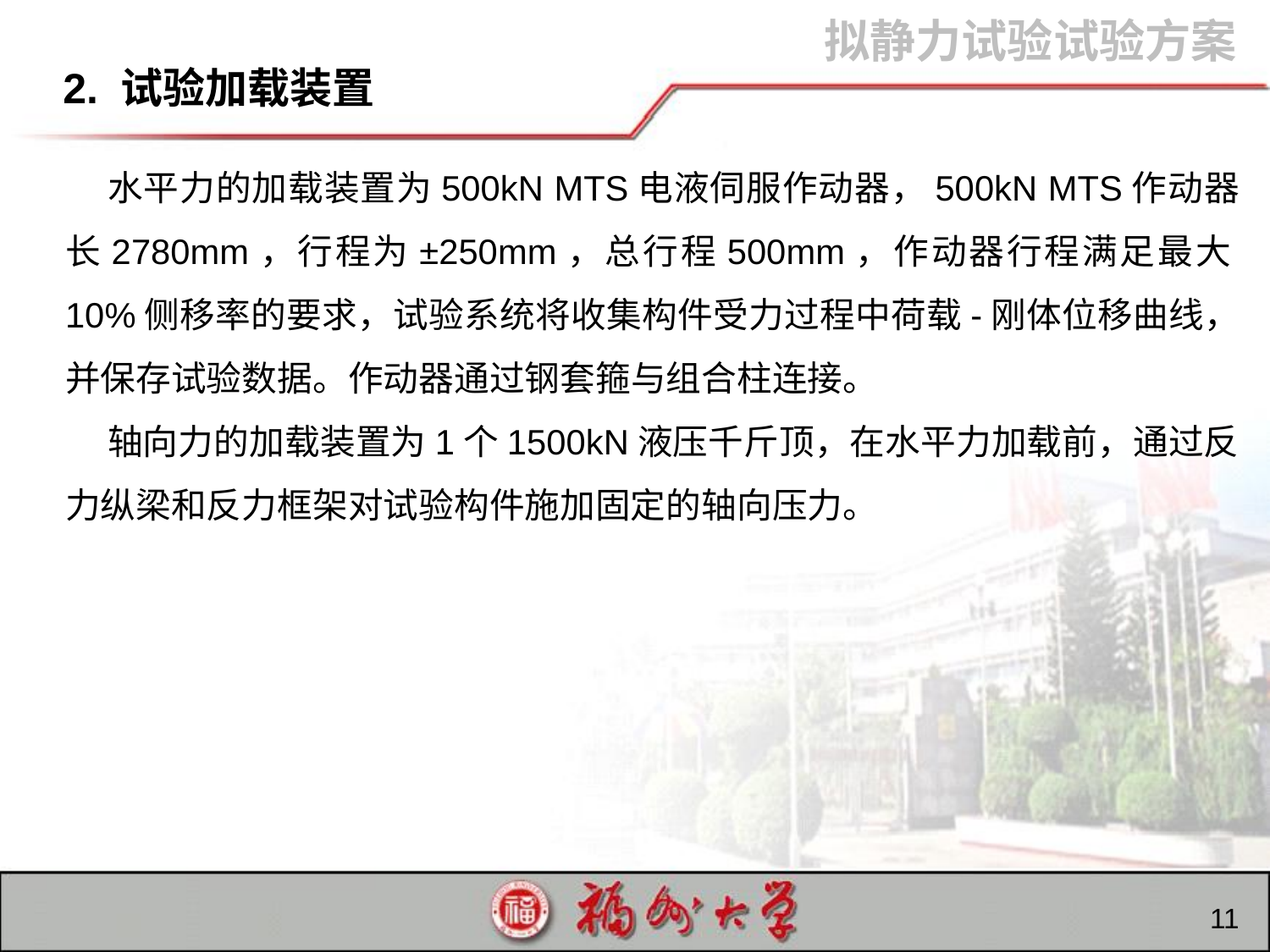

拟静力试验试验方案
2. 试验加载装置
水平力的加载装置为500kN MTS电液伺服作动器，500kN MTS作动器长2780mm，行程为±250mm，总行程500mm，作动器行程满足最大10%侧移率的要求，试验系统将收集构件受力过程中荷载-刚体位移曲线，并保存试验数据。作动器通过钢套箍与组合柱连接。
轴向力的加载装置为1个1500kN液压千斤顶，在水平力加载前，通过反力纵梁和反力框架对试验构件施加固定的轴向压力。
11